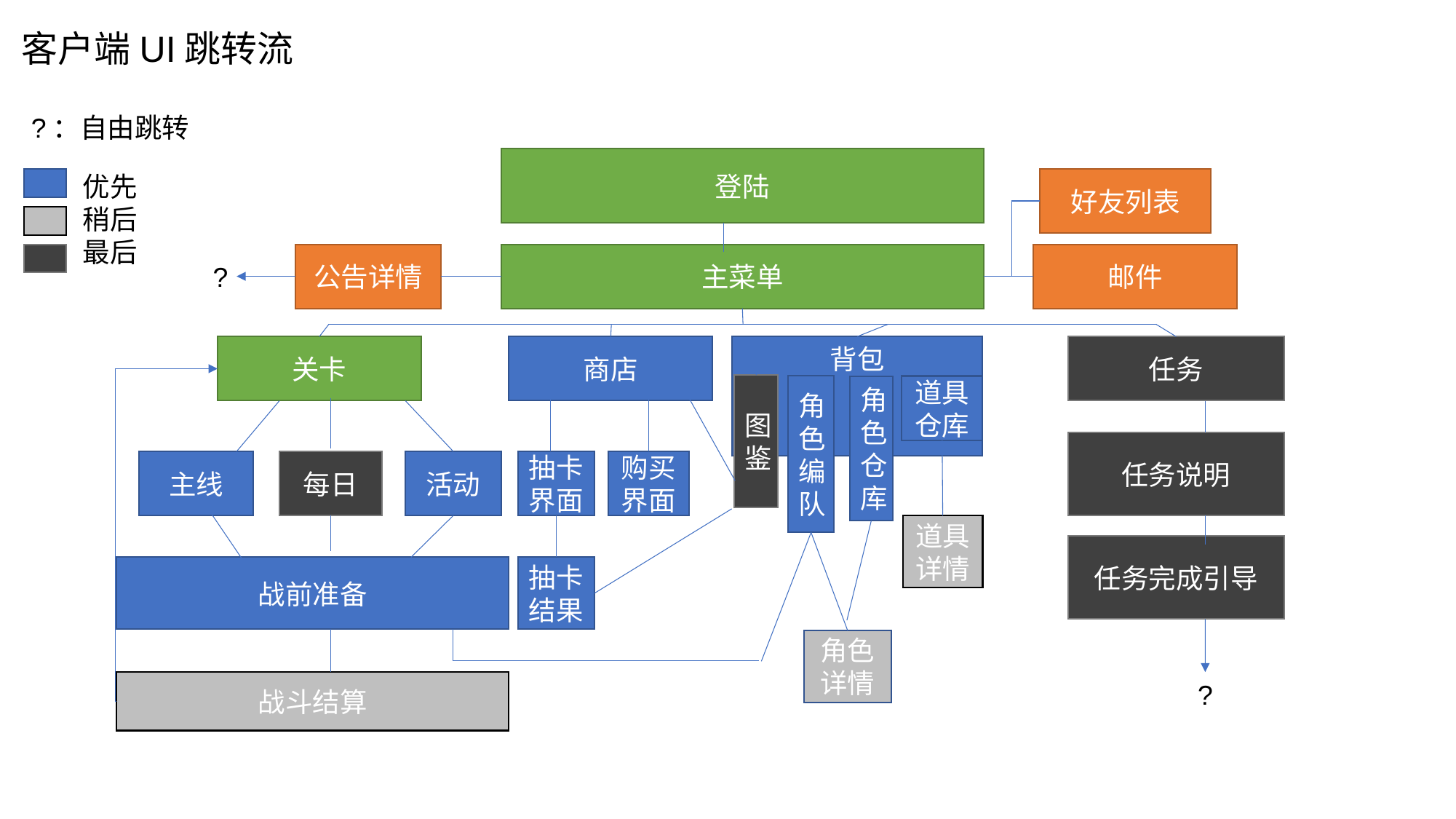

客户端UI跳转流
?：自由跳转
登陆
优先
稍后
最后

好友列表

公告详情
主菜单
邮件
?
背包
关卡
商店
任务
图鉴
道具仓库
角色编队
角色仓库
任务说明
主线
每日
活动
抽卡界面
购买界面
道具详情
任务完成引导
战前准备
抽卡结果
角色详情
战斗结算
?